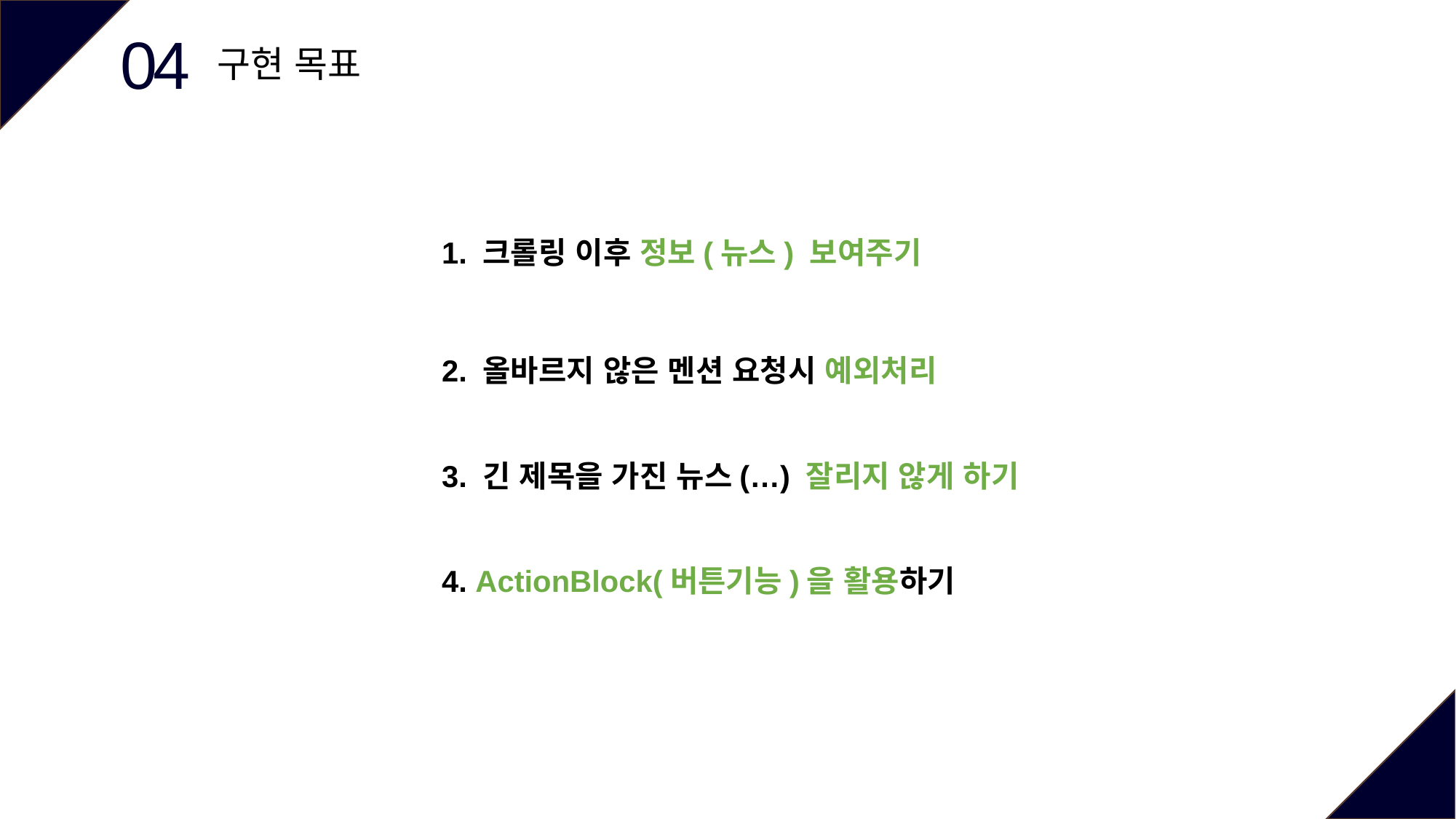

04
구현 목표
1. 크롤링 이후 정보(뉴스) 보여주기
2. 올바르지 않은 멘션 요청시 예외처리
3. 긴 제목을 가진 뉴스(…) 잘리지 않게 하기
4. ActionBlock(버튼기능)을 활용하기